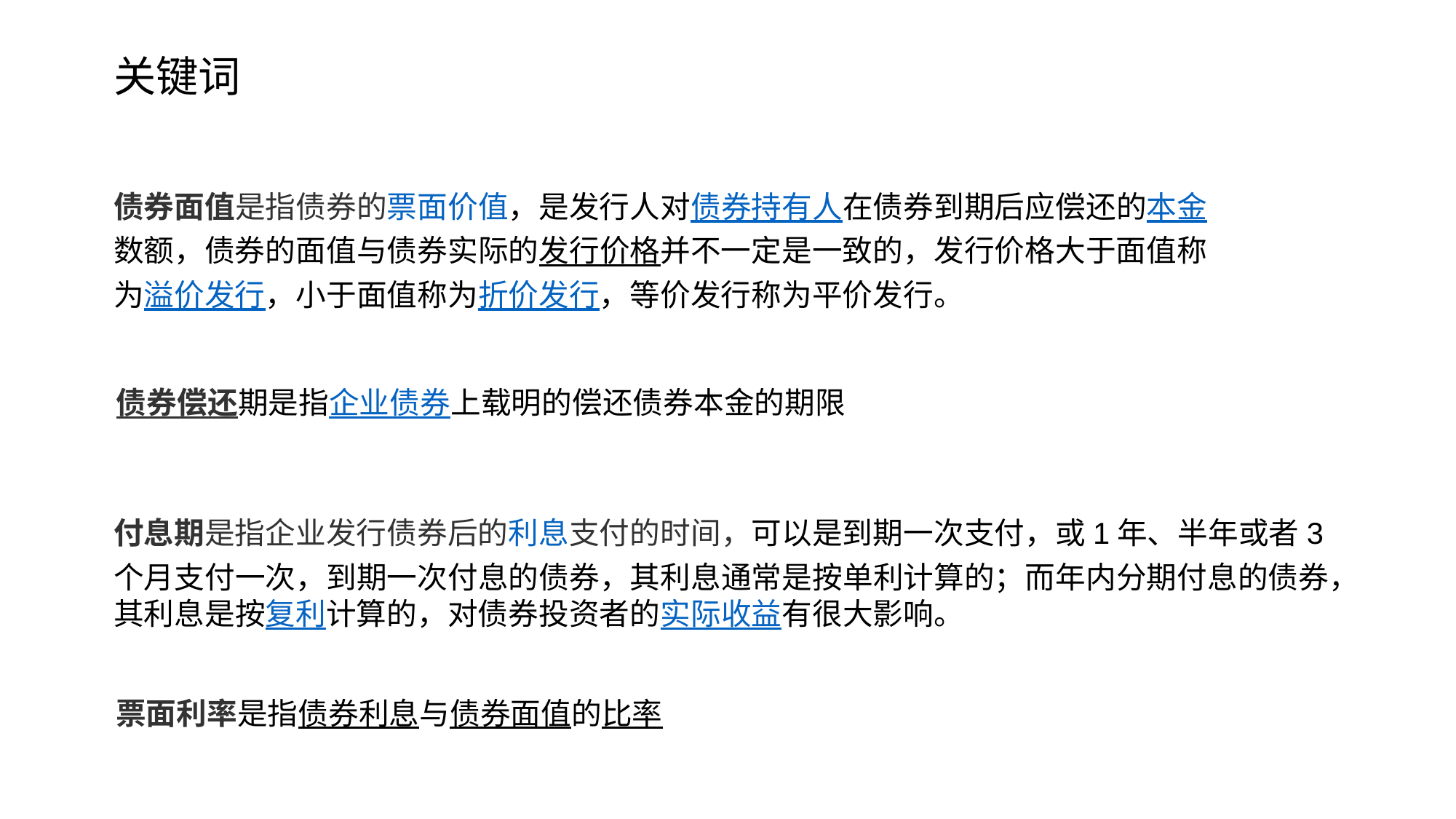

关键词
债券面值是指债券的票面价值，是发行人对债券持有人在债券到期后应偿还的本金数额，债券的面值与债券实际的发行价格并不一定是一致的，发行价格大于面值称为溢价发行，小于面值称为折价发行，等价发行称为平价发行。
债券偿还期是指企业债券上载明的偿还债券本金的期限
付息期是指企业发行债券后的利息支付的时间，可以是到期一次支付，或1年、半年或者3个月支付一次，到期一次付息的债券，其利息通常是按单利计算的；而年内分期付息的债券，其利息是按复利计算的，对债券投资者的实际收益有很大影响。
票面利率是指债券利息与债券面值的比率